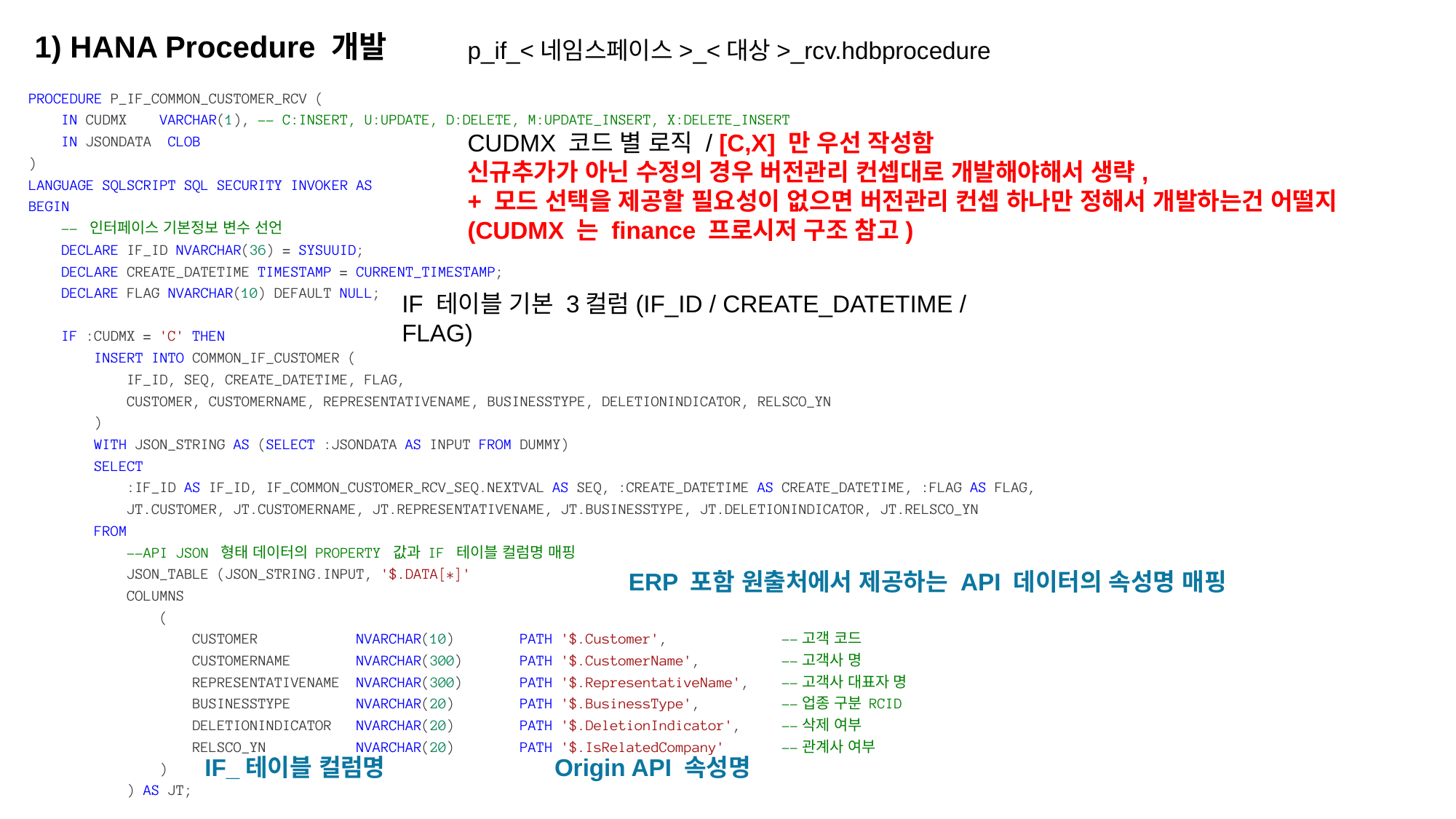

1) HANA Procedure 개발
p_if_<네임스페이스>_<대상>_rcv.hdbprocedure
PROCEDURE P_IF_COMMON_CUSTOMER_RCV (
    IN CUDMX    VARCHAR(1), -- C:INSERT, U:UPDATE, D:DELETE, M:UPDATE_INSERT, X:DELETE_INSERT
    IN JSONDATA  CLOB
)
LANGUAGE SQLSCRIPT SQL SECURITY INVOKER AS
BEGIN
    -- 인터페이스 기본정보 변수 선언
    DECLARE IF_ID NVARCHAR(36) = SYSUUID;
    DECLARE CREATE_DATETIME TIMESTAMP = CURRENT_TIMESTAMP;
    DECLARE FLAG NVARCHAR(10) DEFAULT NULL;
    IF :CUDMX = 'C' THEN
        INSERT INTO COMMON_IF_CUSTOMER (
            IF_ID, SEQ, CREATE_DATETIME, FLAG,
            CUSTOMER, CUSTOMERNAME, REPRESENTATIVENAME, BUSINESSTYPE, DELETIONINDICATOR, RELSCO_YN
        )
        WITH JSON_STRING AS (SELECT :JSONDATA AS INPUT FROM DUMMY)
        SELECT
            :IF_ID AS IF_ID, IF_COMMON_CUSTOMER_RCV_SEQ.NEXTVAL AS SEQ, :CREATE_DATETIME AS CREATE_DATETIME, :FLAG AS FLAG,
            JT.CUSTOMER, JT.CUSTOMERNAME, JT.REPRESENTATIVENAME, JT.BUSINESSTYPE, JT.DELETIONINDICATOR, JT.RELSCO_YN
        FROM
            --API JSON 형태 데이터의 PROPERTY 값과 IF 테이블 컬럼명 매핑
            JSON_TABLE (JSON_STRING.INPUT, '$.DATA[*]'
            COLUMNS
                (
                    CUSTOMER            NVARCHAR(10)        PATH '$.Customer',              --고객 코드
                    CUSTOMERNAME        NVARCHAR(300)       PATH '$.CustomerName',          --고객사 명
                    REPRESENTATIVENAME  NVARCHAR(300)       PATH '$.RepresentativeName',    --고객사 대표자 명
                    BUSINESSTYPE        NVARCHAR(20)        PATH '$.BusinessType',          --업종 구분 RCID
                    DELETIONINDICATOR   NVARCHAR(20)        PATH '$.DeletionIndicator',     --삭제 여부
                    RELSCO_YN           NVARCHAR(20)        PATH '$.IsRelatedCompany'       --관계사 여부
                )
            ) AS JT;
CUDMX 코드 별 로직 / [C,X] 만 우선 작성함
신규추가가 아닌 수정의 경우 버전관리 컨셉대로 개발해야해서 생략,
+ 모드 선택을 제공할 필요성이 없으면 버전관리 컨셉 하나만 정해서 개발하는건 어떨지 (CUDMX 는 finance 프로시저 구조 참고)
IF 테이블 기본 3컬럼(IF_ID / CREATE_DATETIME / FLAG)
ERP 포함 원출처에서 제공하는 API 데이터의 속성명 매핑
IF_테이블 컬럼명
Origin API 속성명